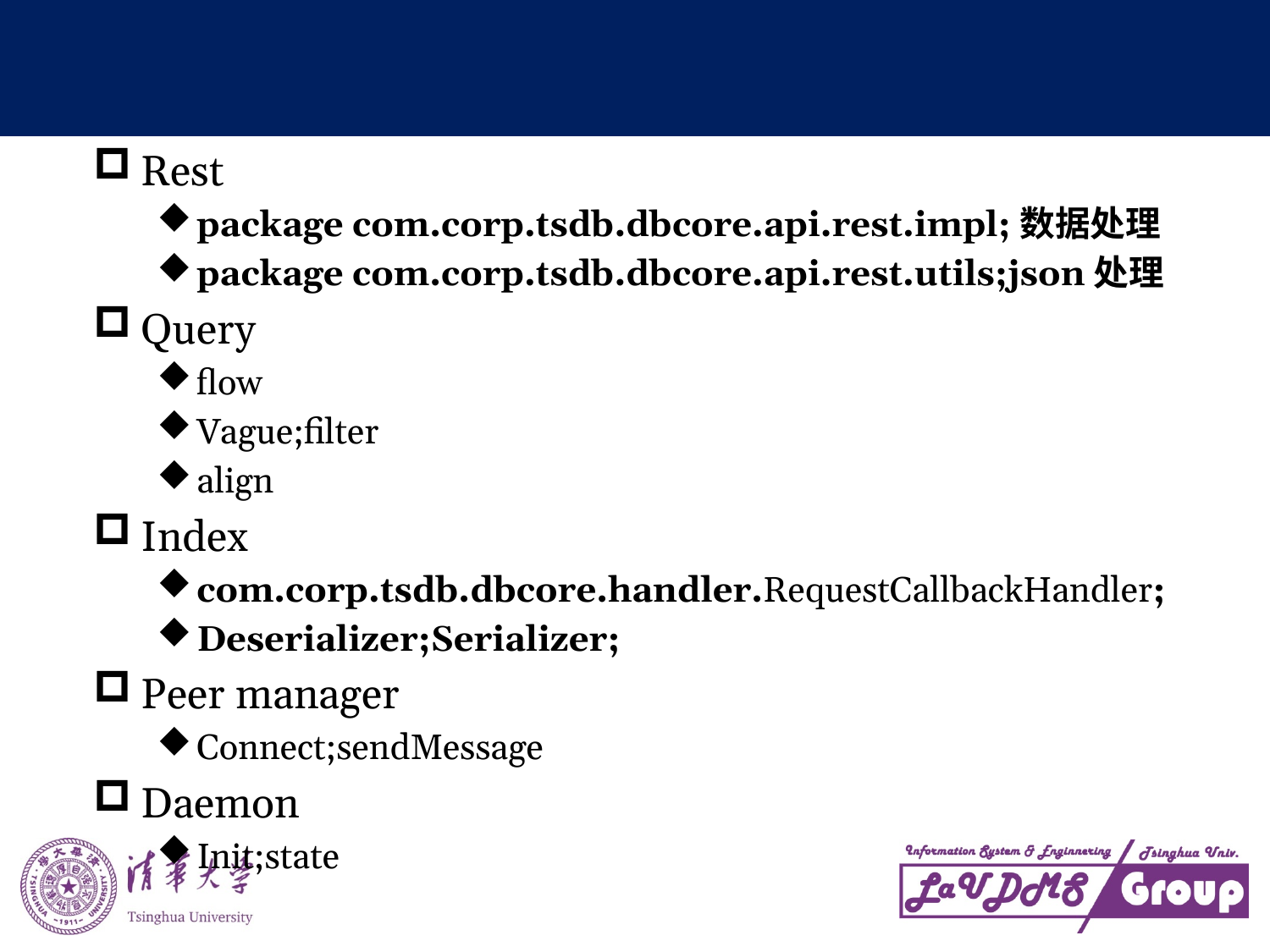

#
Rest
package com.corp.tsdb.dbcore.api.rest.impl;数据处理
package com.corp.tsdb.dbcore.api.rest.utils;json处理
Query
flow
Vague;filter
align
Index
com.corp.tsdb.dbcore.handler.RequestCallbackHandler;
Deserializer;Serializer;
Peer manager
Connect;sendMessage
Daemon
Init;state